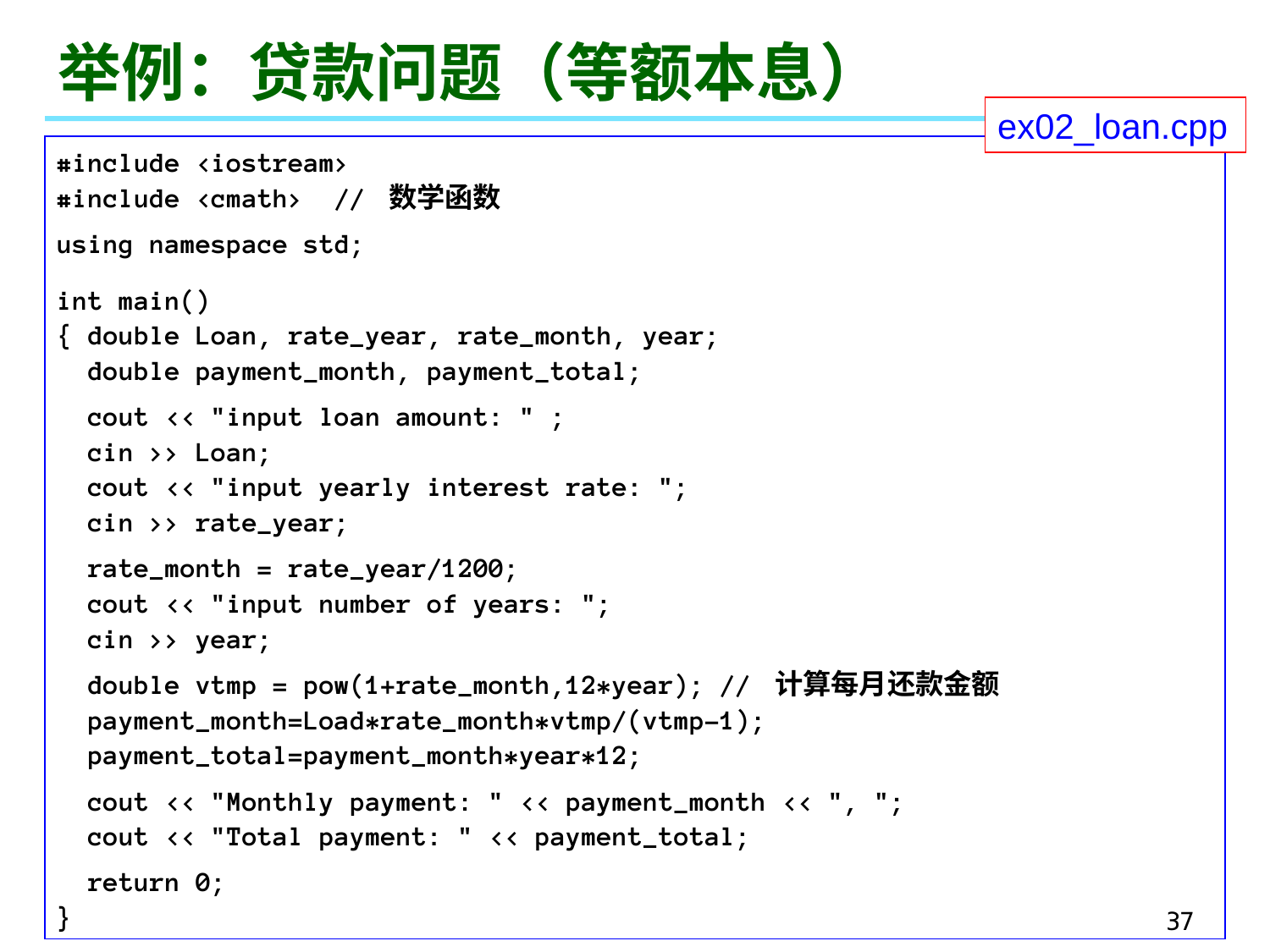

# 举例：贷款问题（等额本息）
ex02_loan.cpp
#include <iostream>
#include <cmath>  // 数学函数
using namespace std;
int main()
{ double Loan, rate_year, rate_month, year;
  double payment_month, payment_total;
  cout << "input loan amount: " ;
  cin >> Loan;
  cout << "input yearly interest rate: ";
  cin >> rate_year;
  rate_month = rate_year/1200;
  cout << "input number of years: ";
  cin >> year;
  double vtmp = pow(1+rate_month,12*year); // 计算每月还款金额
  payment_month=Load*rate_month*vtmp/(vtmp-1);
  payment_total=payment_month*year*12;
  cout << "Monthly payment: " << payment_month << ", ";
  cout << "Total payment: " << payment_total;
  return 0;
}
37